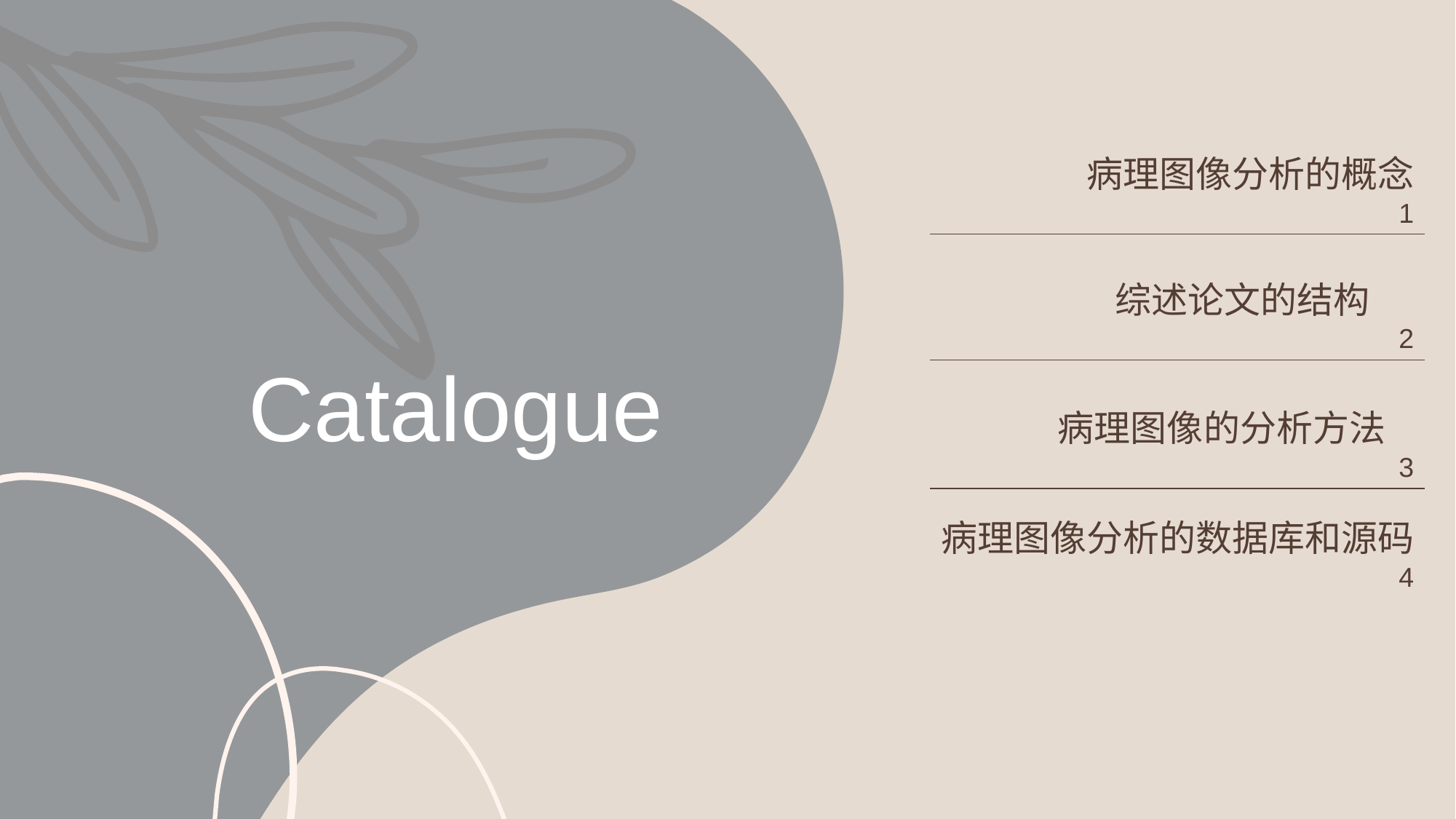

| 病理图像分析的概念 1 |
| --- |
| 综述论文的结构 2 |
| 病理图像的分析方法 3 |
| 病理图像分析的数据库和源码4 |
# Catalogue